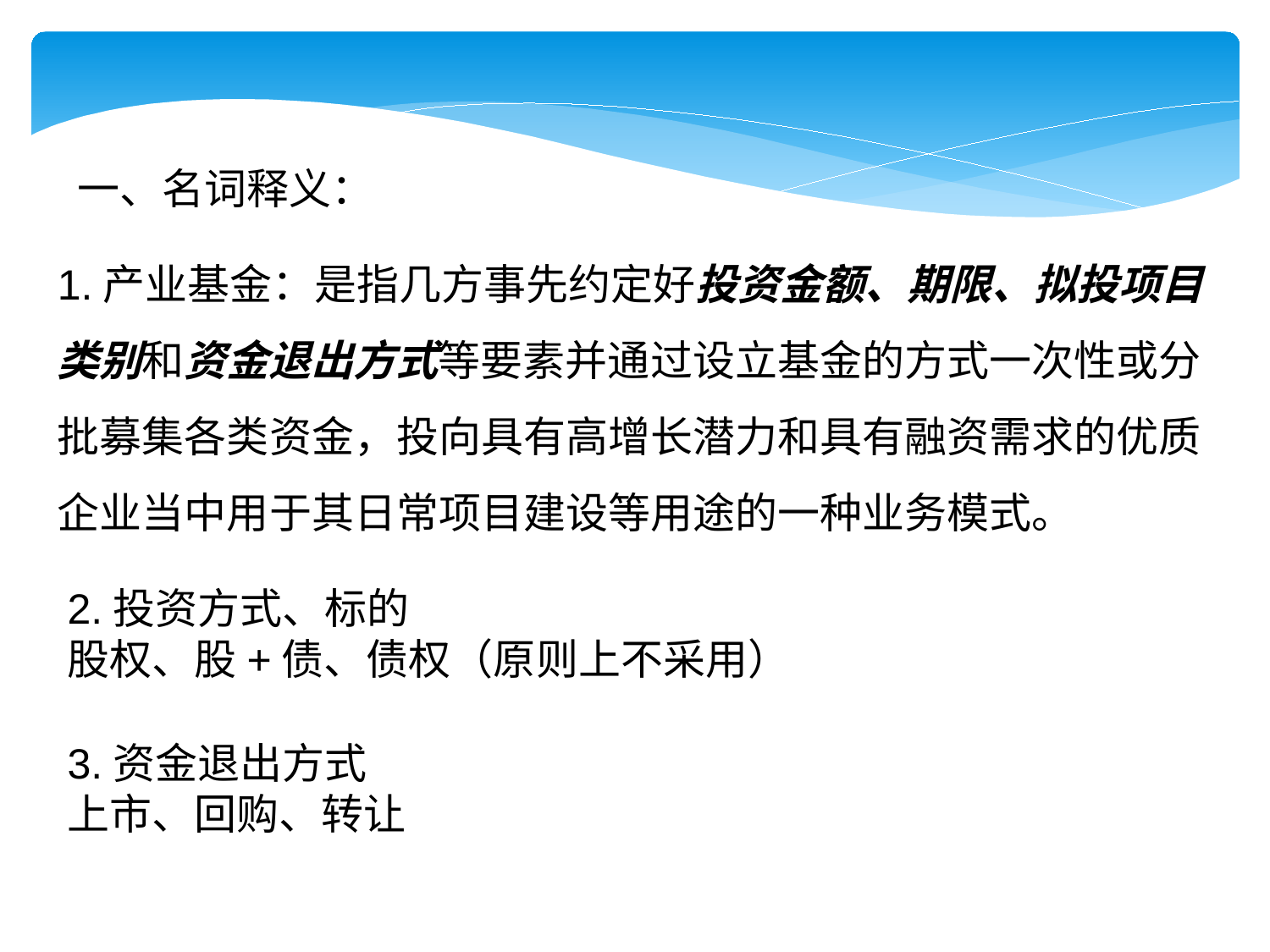

一、名词释义：
1.产业基金：是指几方事先约定好投资金额、期限、拟投项目类别和资金退出方式等要素并通过设立基金的方式一次性或分批募集各类资金，投向具有高增长潜力和具有融资需求的优质企业当中用于其日常项目建设等用途的一种业务模式。
2.投资方式、标的
股权、股+债、债权（原则上不采用）
3.资金退出方式
上市、回购、转让